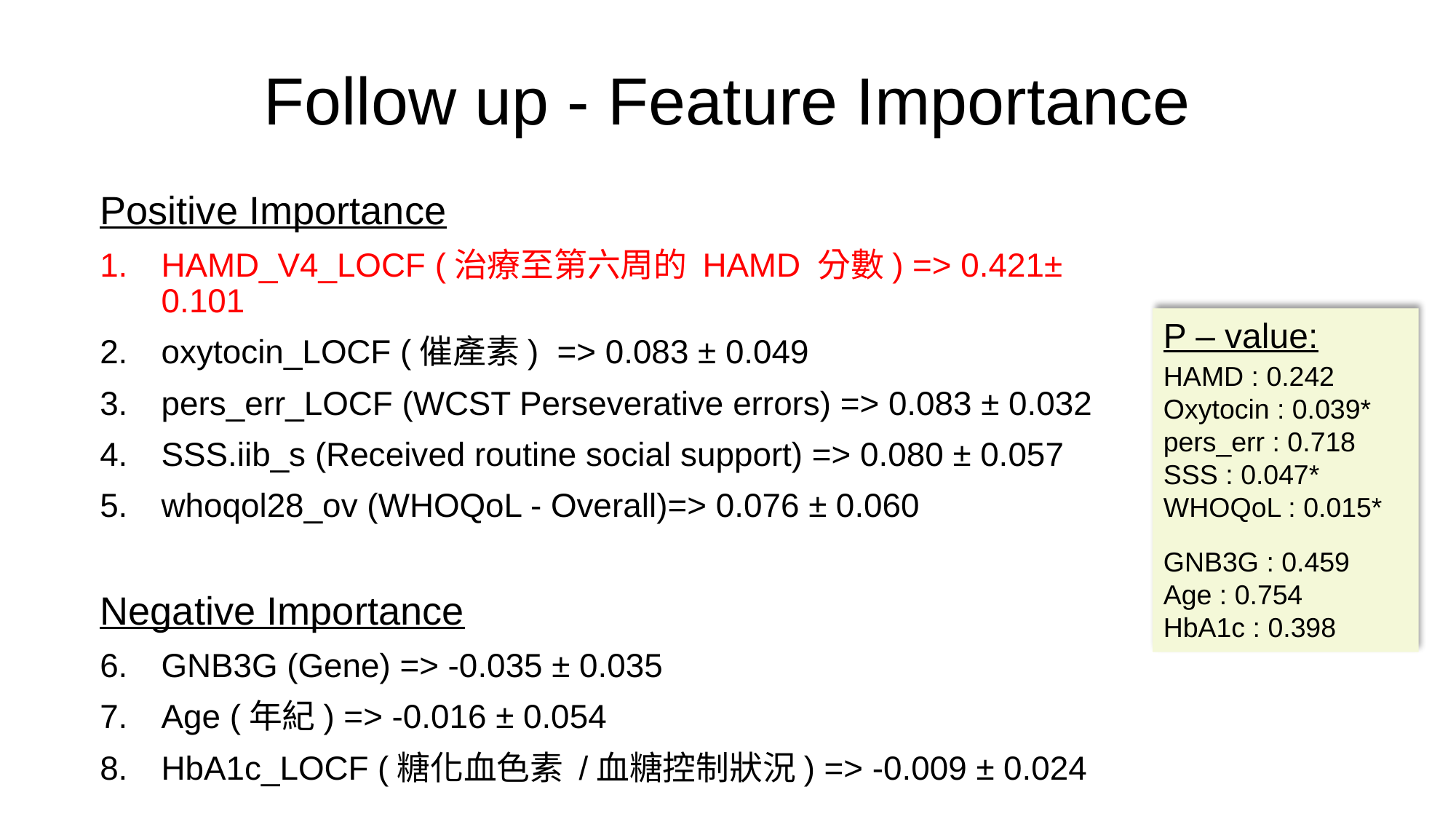

# Follow up - Feature Importance
Positive Importance
HAMD_V4_LOCF (治療至第六周的 HAMD 分數) => 0.421± 0.101
oxytocin_LOCF (催產素)  => 0.083 ± 0.049
pers_err_LOCF (WCST Perseverative errors) => 0.083 ± 0.032
SSS.iib_s (Received routine social support) => 0.080 ± 0.057
whoqol28_ov (WHOQoL - Overall)=> 0.076 ± 0.060

Negative Importance
GNB3G (Gene) => -0.035 ± 0.035
Age (年紀) => -0.016 ± 0.054
HbA1c_LOCF (糖化血色素 /血糖控制狀況) => -0.009 ± 0.024
P – value:

HAMD : 0.242
Oxytocin : 0.039*
pers_err : 0.718
SSS : 0.047*
WHOQoL : 0.015*

GNB3G : 0.459
Age : 0.754
HbA1c : 0.398